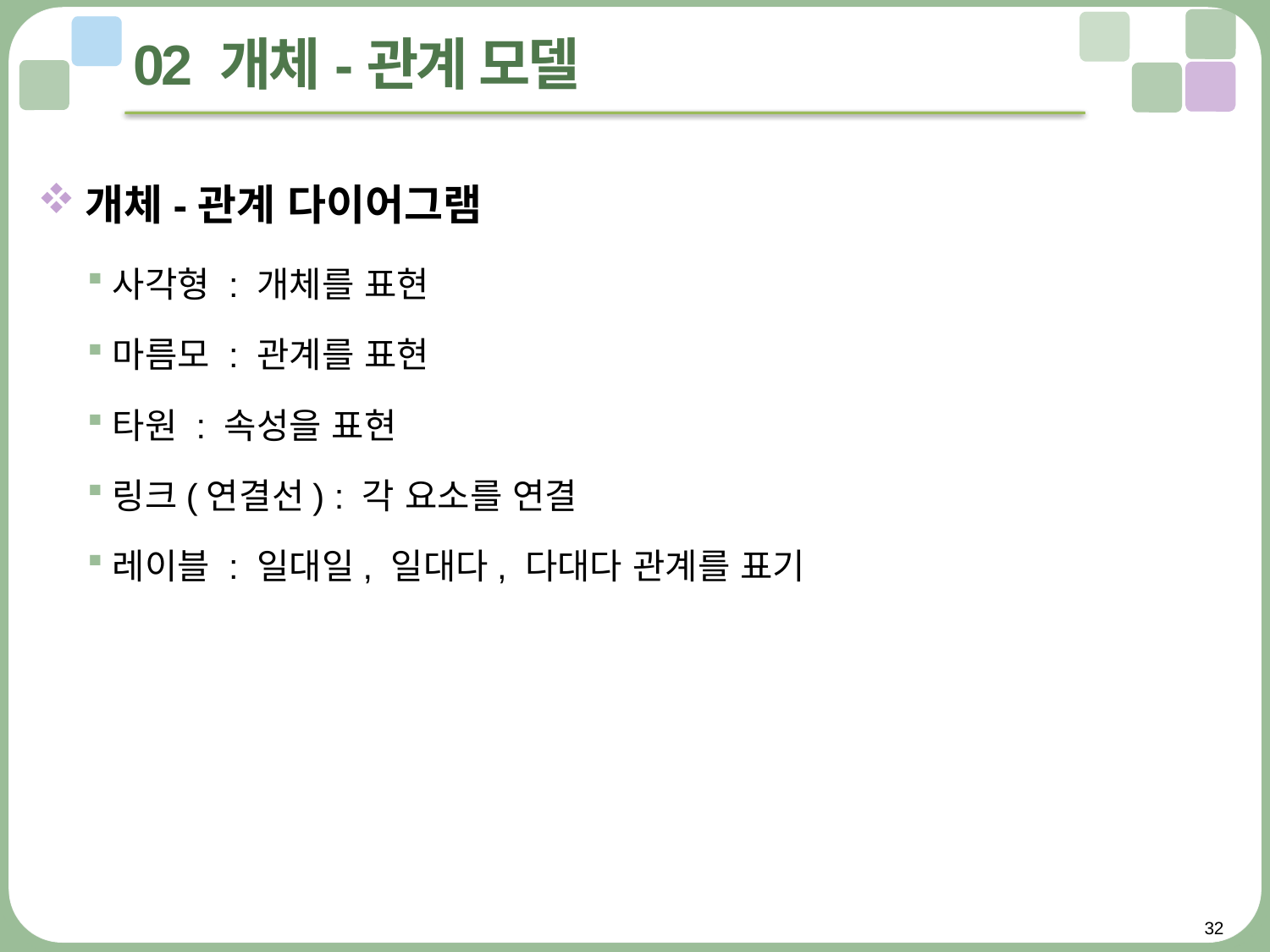

# 02 개체-관계 모델
개체-관계 다이어그램
사각형 : 개체를 표현
마름모 : 관계를 표현
타원 : 속성을 표현
링크(연결선) : 각 요소를 연결
레이블 : 일대일, 일대다, 다대다 관계를 표기